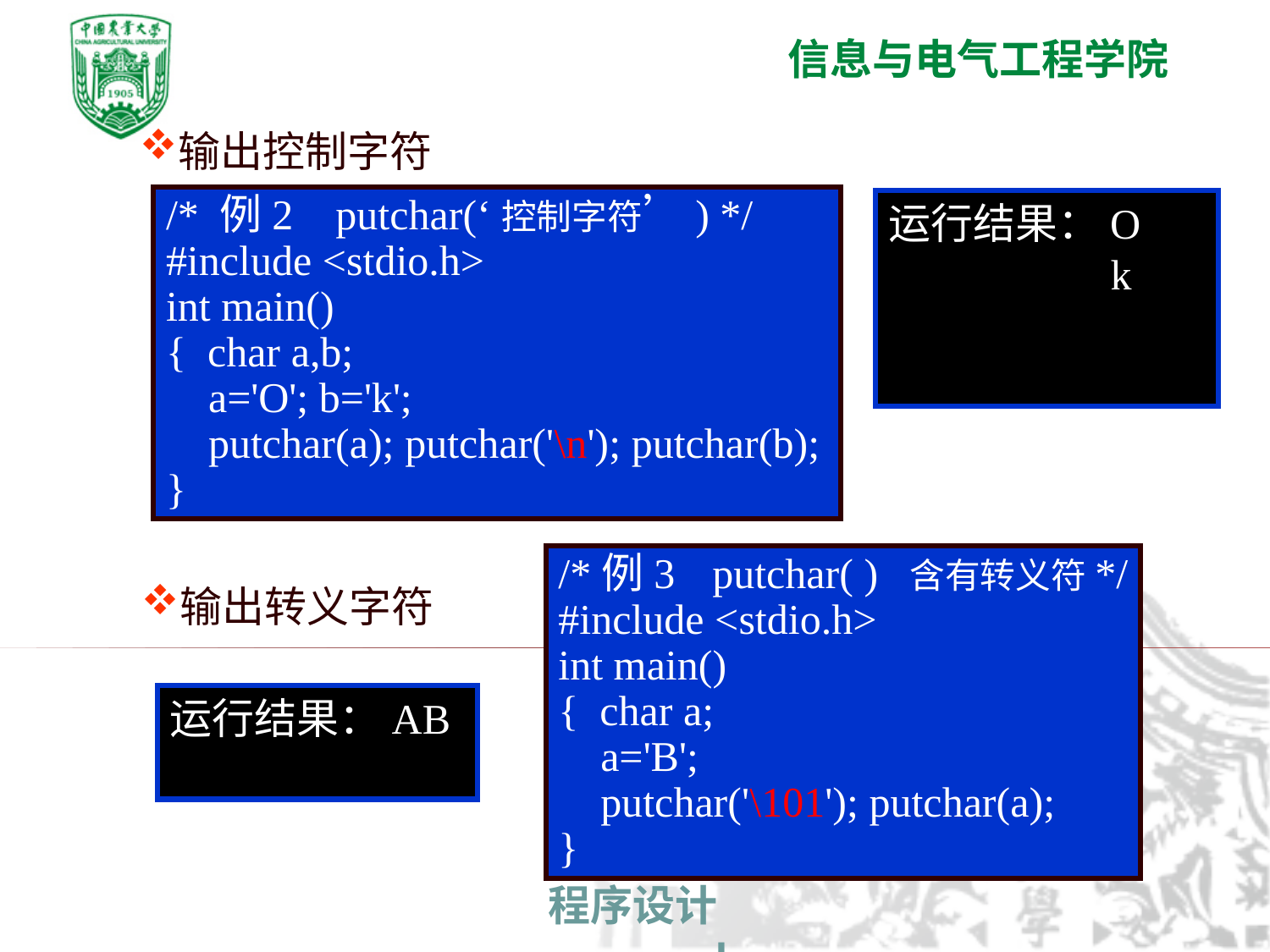

输出控制字符
/* 例2    putchar(‘控制字符’) */
#include <stdio.h>
int main()
{  char a,b;
    a='O'; b='k';
    putchar(a); putchar('\n'); putchar(b);
}
运行结果：O
   k
/*例3    putchar( )  含有转义符*/
#include <stdio.h>
int main()
{  char a;
    a='B';
    putchar('\101'); putchar(a);
}
输出转义字符
运行结果：AB